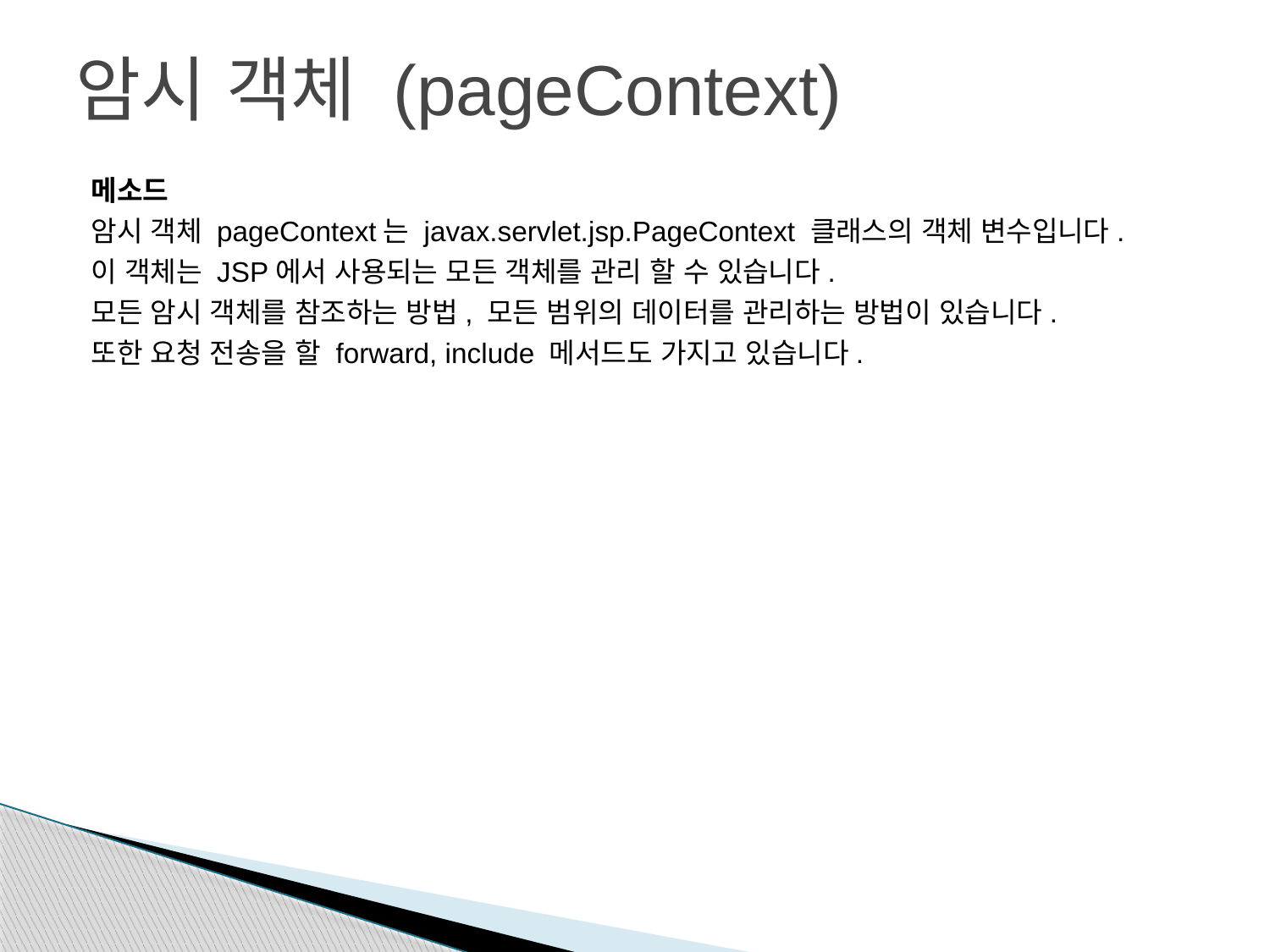

# 암시 객체 (pageContext)
메소드
암시 객체 pageContext는 javax.servlet.jsp.PageContext 클래스의 객체 변수입니다.
이 객체는 JSP에서 사용되는 모든 객체를 관리 할 수 있습니다.
모든 암시 객체를 참조하는 방법, 모든 범위의 데이터를 관리하는 방법이 있습니다.
또한 요청 전송을 할 forward, include 메서드도 가지고 있습니다.